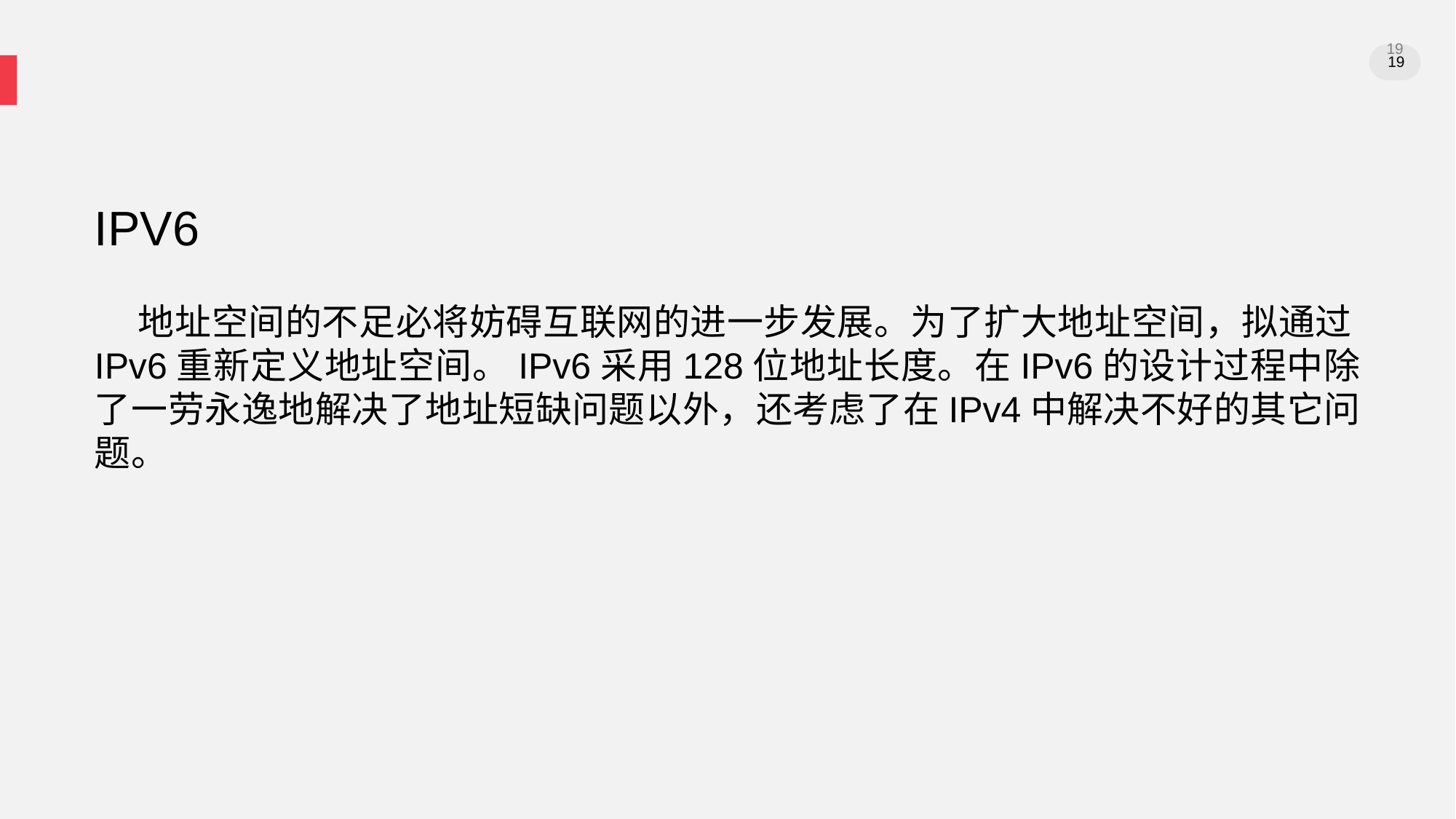

。

19
19

IPV6

    地址空间的不足必将妨碍互联网的进一步发展。为了扩大地址空间，拟通过IPv6重新定义地址空间。IPv6采用128位地址长度。在IPv6的设计过程中除了一劳永逸地解决了地址短缺问题以外，还考虑了在IPv4中解决不好的其它问题。